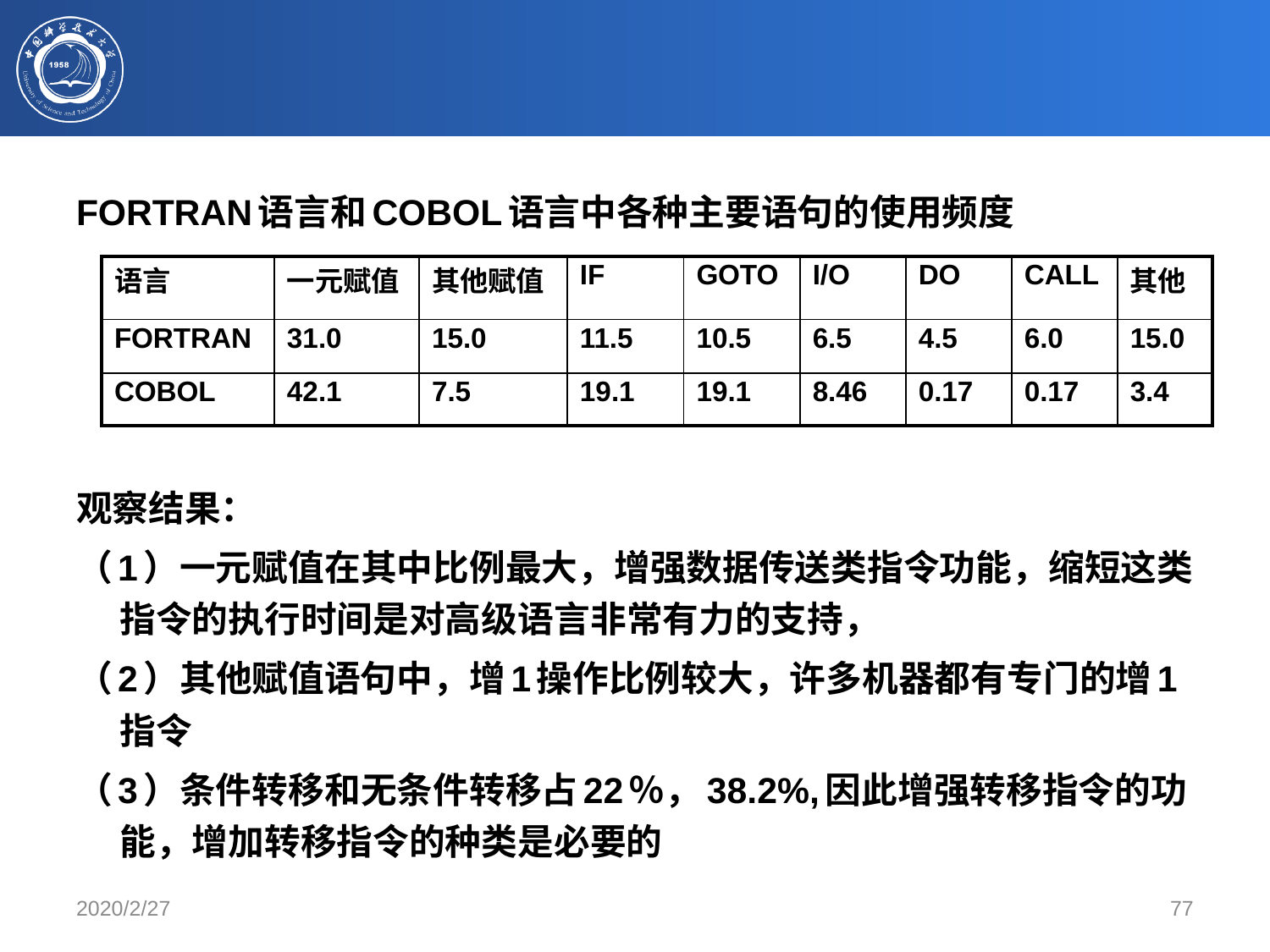

#
FORTRAN语言和COBOL语言中各种主要语句的使用频度

观察结果：
（1）一元赋值在其中比例最大，增强数据传送类指令功能，缩短这类指令的执行时间是对高级语言非常有力的支持，
（2）其他赋值语句中，增1操作比例较大，许多机器都有专门的增1指令
（3）条件转移和无条件转移占22％，38.2%,因此增强转移指令的功能，增加转移指令的种类是必要的

| 语言 | 一元赋值 | 其他赋值 | IF | GOTO | I/O | DO | CALL | 其他 |
| --- | --- | --- | --- | --- | --- | --- | --- | --- |
| FORTRAN | 31.0 | 15.0 | 11.5 | 10.5 | 6.5 | 4.5 | 6.0 | 15.0 |
| COBOL | 42.1 | 7.5 | 19.1 | 19.1 | 8.46 | 0.17 | 0.17 | 3.4 |
2020/2/27
77